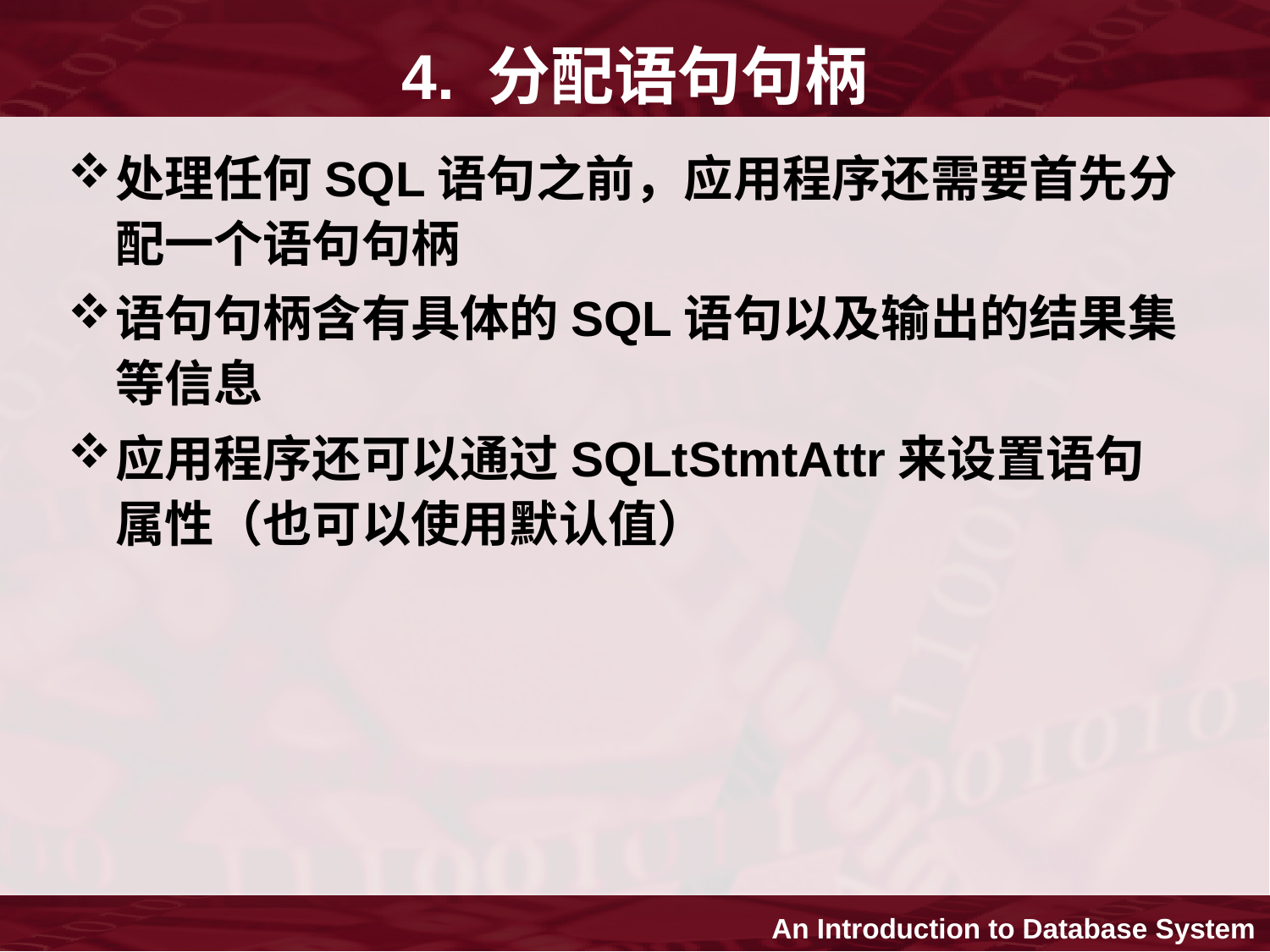

# 4. 分配语句句柄
处理任何SQL语句之前，应用程序还需要首先分配一个语句句柄
语句句柄含有具体的SQL语句以及输出的结果集等信息
应用程序还可以通过SQLtStmtAttr来设置语句属性（也可以使用默认值）